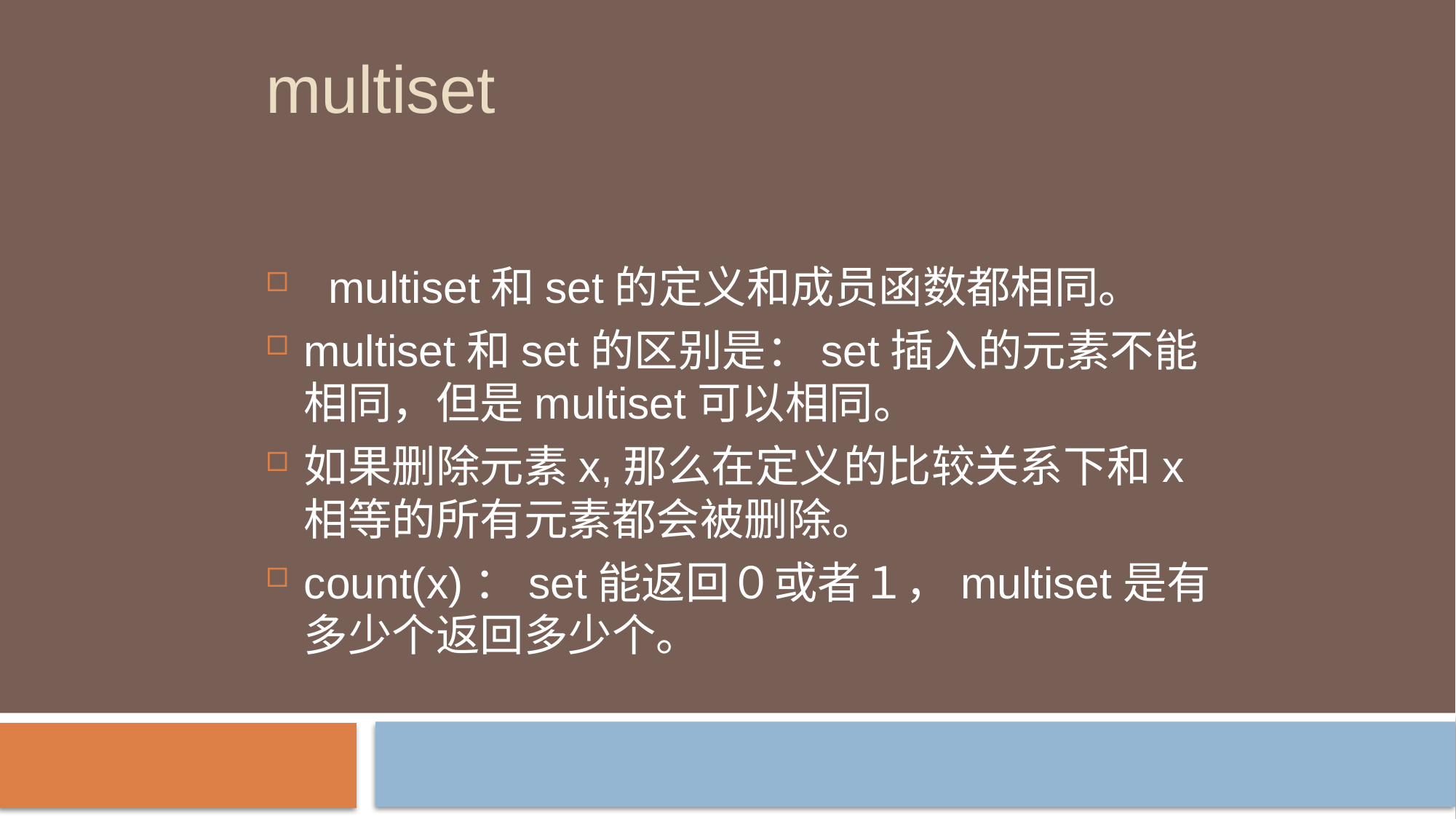

# multiset
  multiset和set的定义和成员函数都相同。
multiset和set的区别是：set插入的元素不能相同，但是multiset可以相同。
如果删除元素x,那么在定义的比较关系下和x相等的所有元素都会被删除。
count(x)：set能返回０或者１，multiset是有多少个返回多少个。